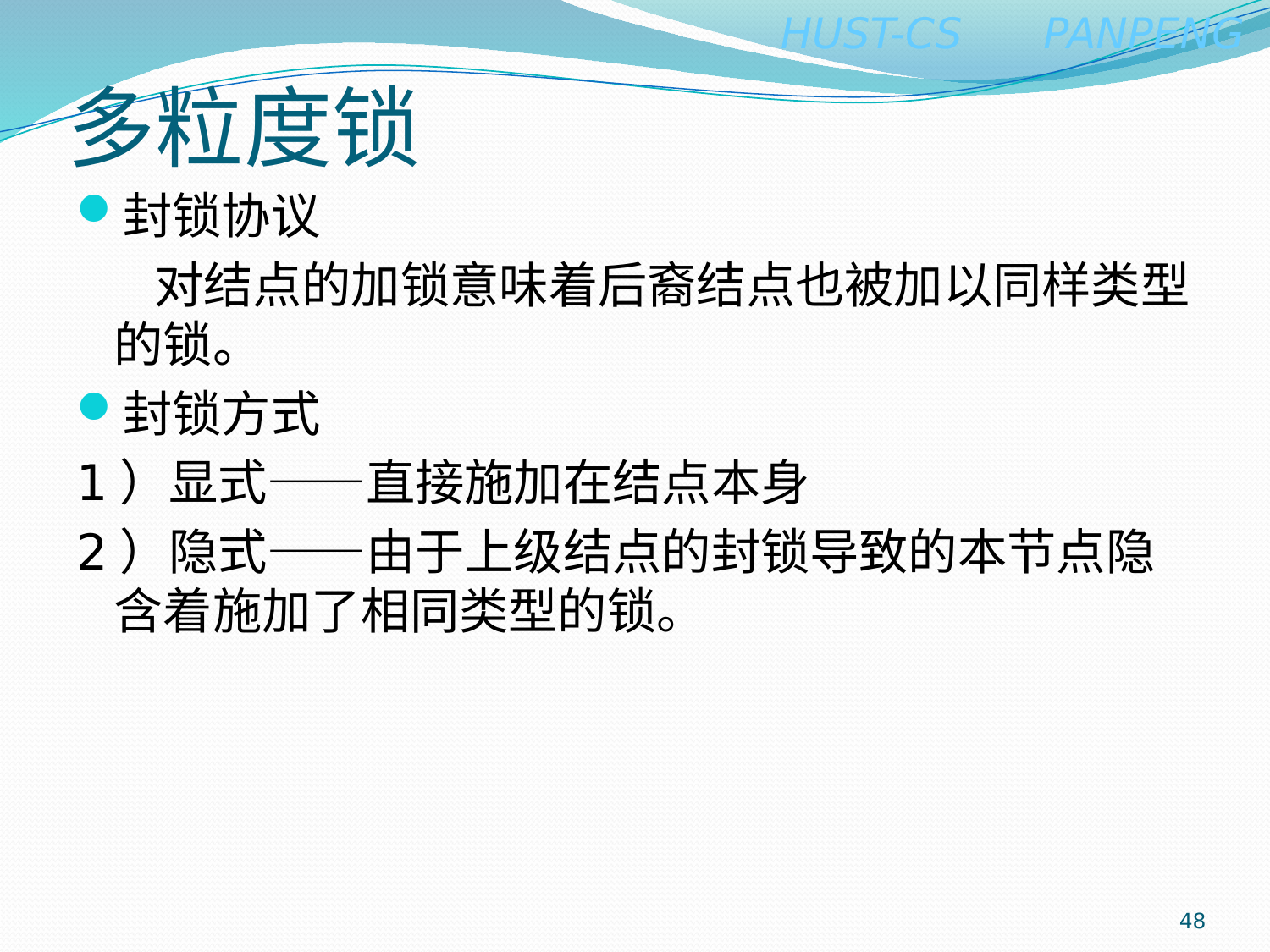

# 多粒度锁
封锁协议
      对结点的加锁意味着后裔结点也被加以同样类型的锁。
封锁方式
1）显式——直接施加在结点本身
2）隐式——由于上级结点的封锁导致的本节点隐含着施加了相同类型的锁。
48